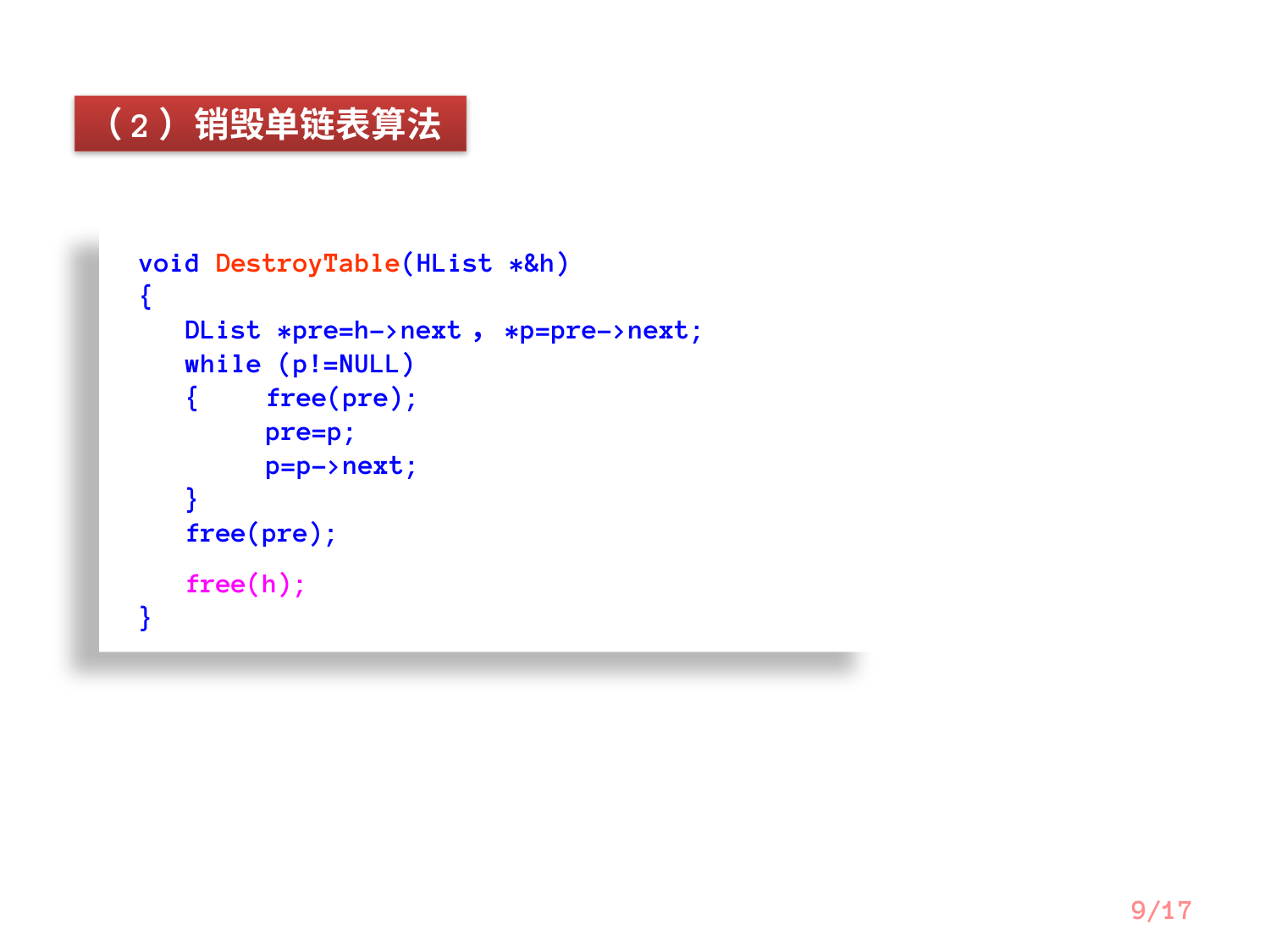

（2）销毁单链表算法
void DestroyTable(HList *&h)
{
   DList *pre=h->next，*p=pre->next;
   while (p!=NULL)
   {	free(pre);
	pre=p;
	p=p->next;
   }
   free(pre);
   free(h);
}
9/17